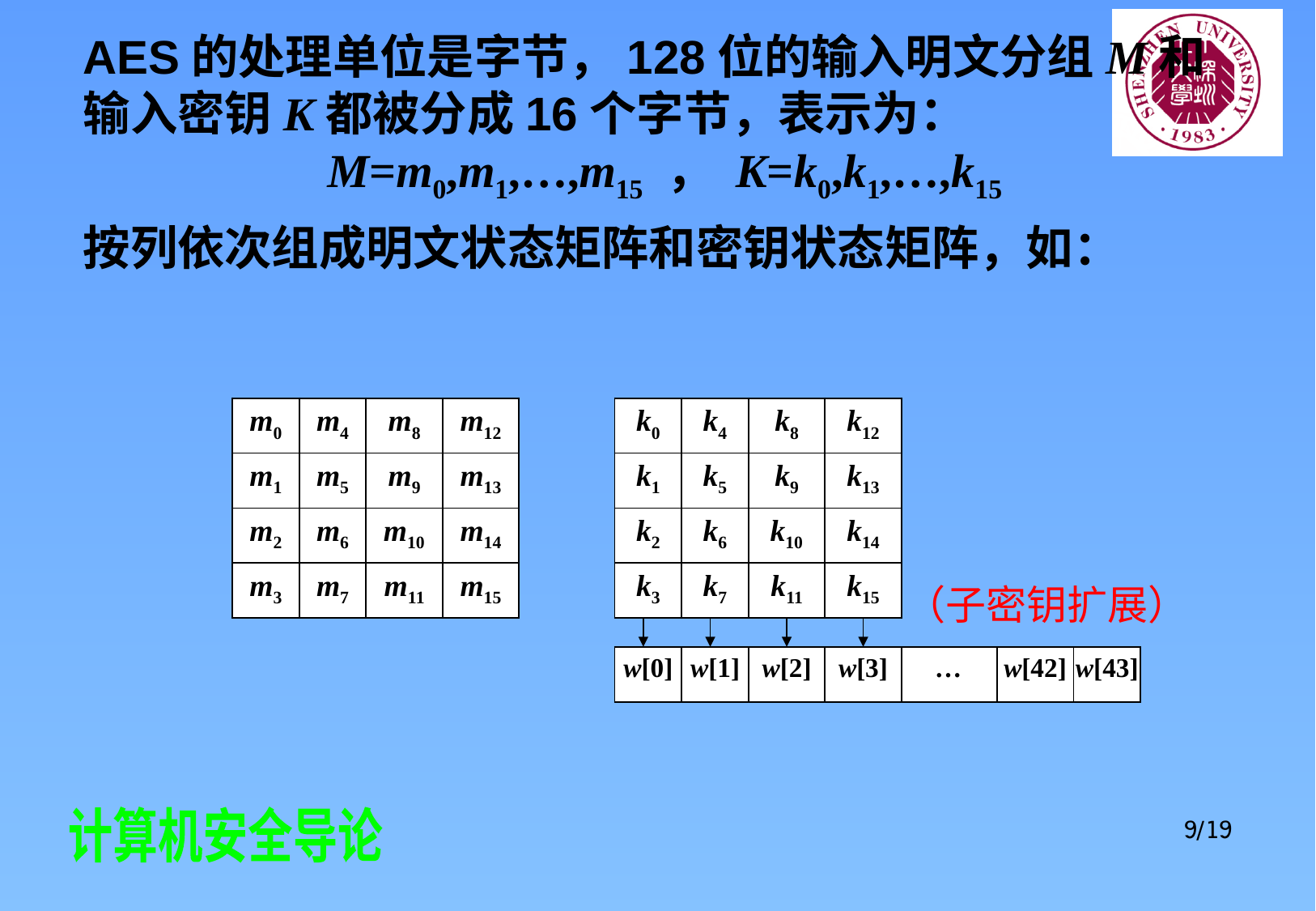

# 2.AES密码
2.3 AES总体流程（数据预处理）
AES的处理单位是字节，128位的输入明文分组M和输入密钥K都被分成16个字节，表示为：
  M=m0,m1,…,m15 ， K=k0,k1,…,k15
按列依次组成明文状态矩阵和密钥状态矩阵，如：
| m0 | m4 | m8 | m12 |
| --- | --- | --- | --- |
| m1 | m5 | m9 | m13 |
| m2 | m6 | m10 | m14 |
| m3 | m7 | m11 | m15 |
| k0 | k4 | k8 | k12 |
| --- | --- | --- | --- |
| k1 | k5 | k9 | k13 |
| k2 | k6 | k10 | k14 |
| k3 | k7 | k11 | k15 |
（子密钥扩展）
| w[0] | w[1] | w[2] | w[3] |
| --- | --- | --- | --- |
| … | w[42] | w[43] |
| --- | --- | --- |
9/19